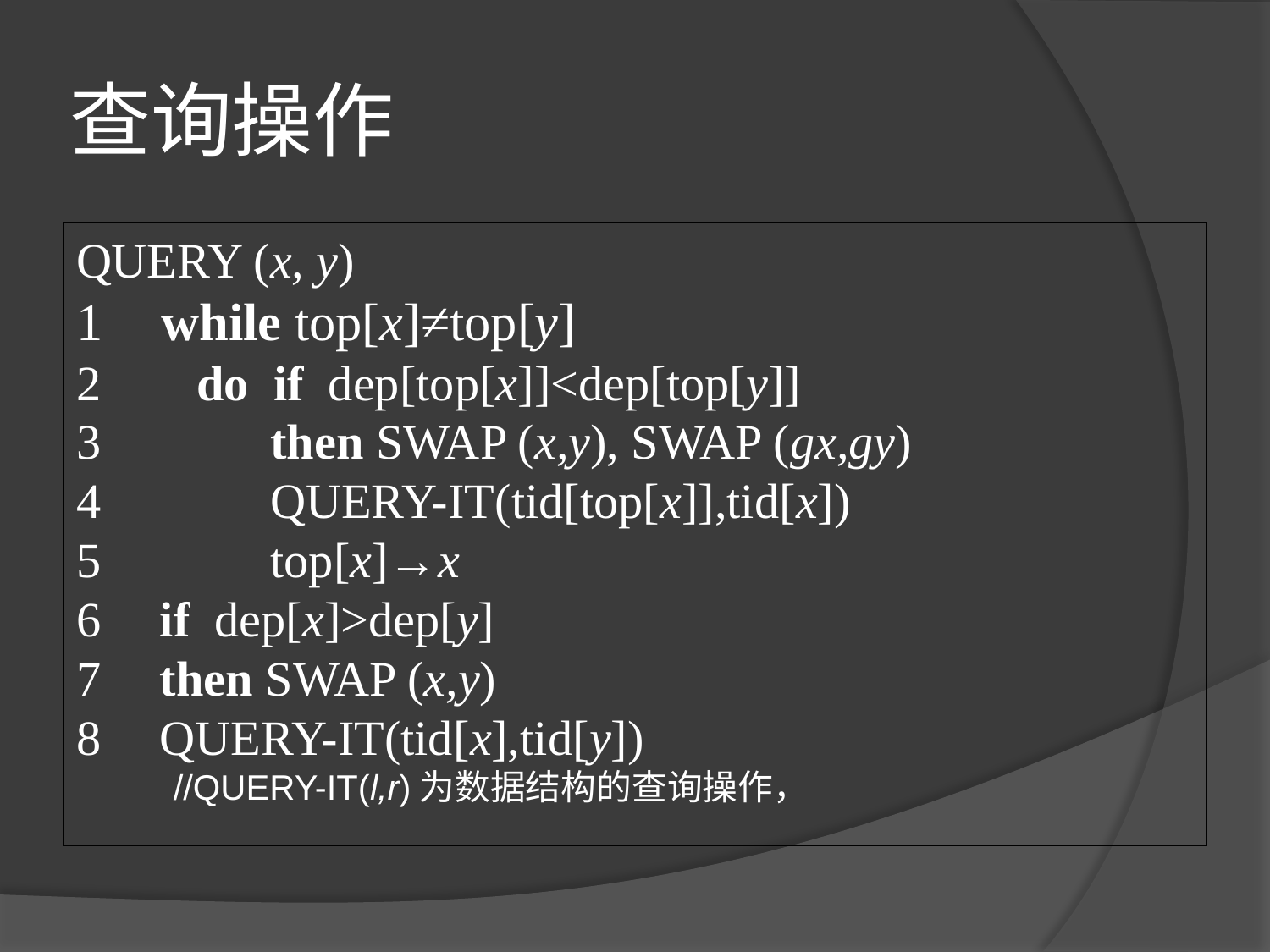

# 查询操作
QUERY (x, y)
 while top[x]≠top[y]
    do  if  dep[top[x]]<dep[top[y]]
          then SWAP (x,y), SWAP (gx,gy)
          QUERY-IT(tid[top[x]],tid[x])
          top[x]→x
 if  dep[x]>dep[y]
 then SWAP (x,y)
 QUERY-IT(tid[x],tid[y])
          //QUERY-IT(l,r)为数据结构的查询操作，